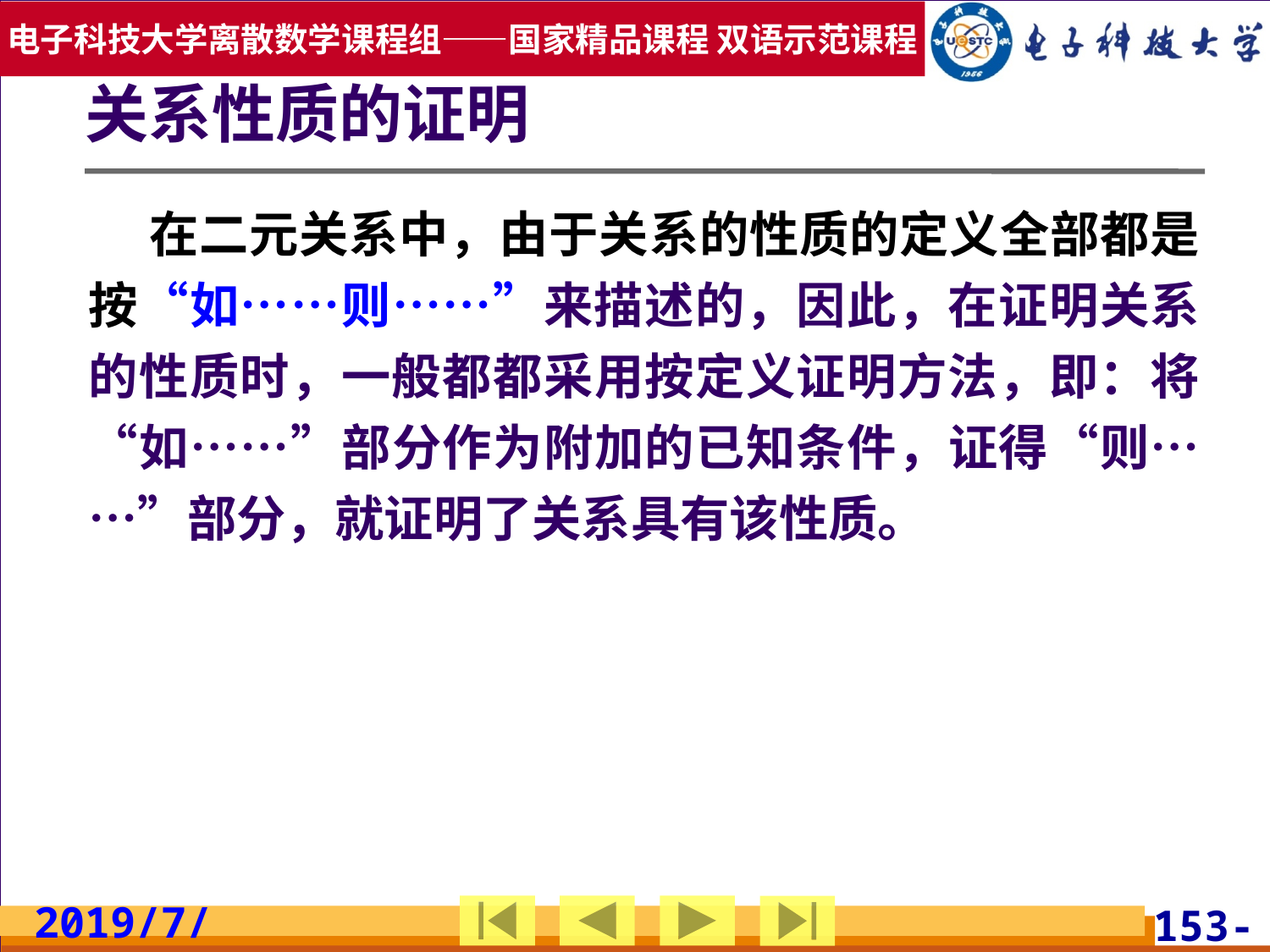

# 关系性质的证明
    在二元关系中，由于关系的性质的定义全部都是按“如……则……”来描述的，因此，在证明关系的性质时，一般都都采用按定义证明方法，即：将“如……”部分作为附加的已知条件，证得“则……”部分，就证明了关系具有该性质。
2019/7/3